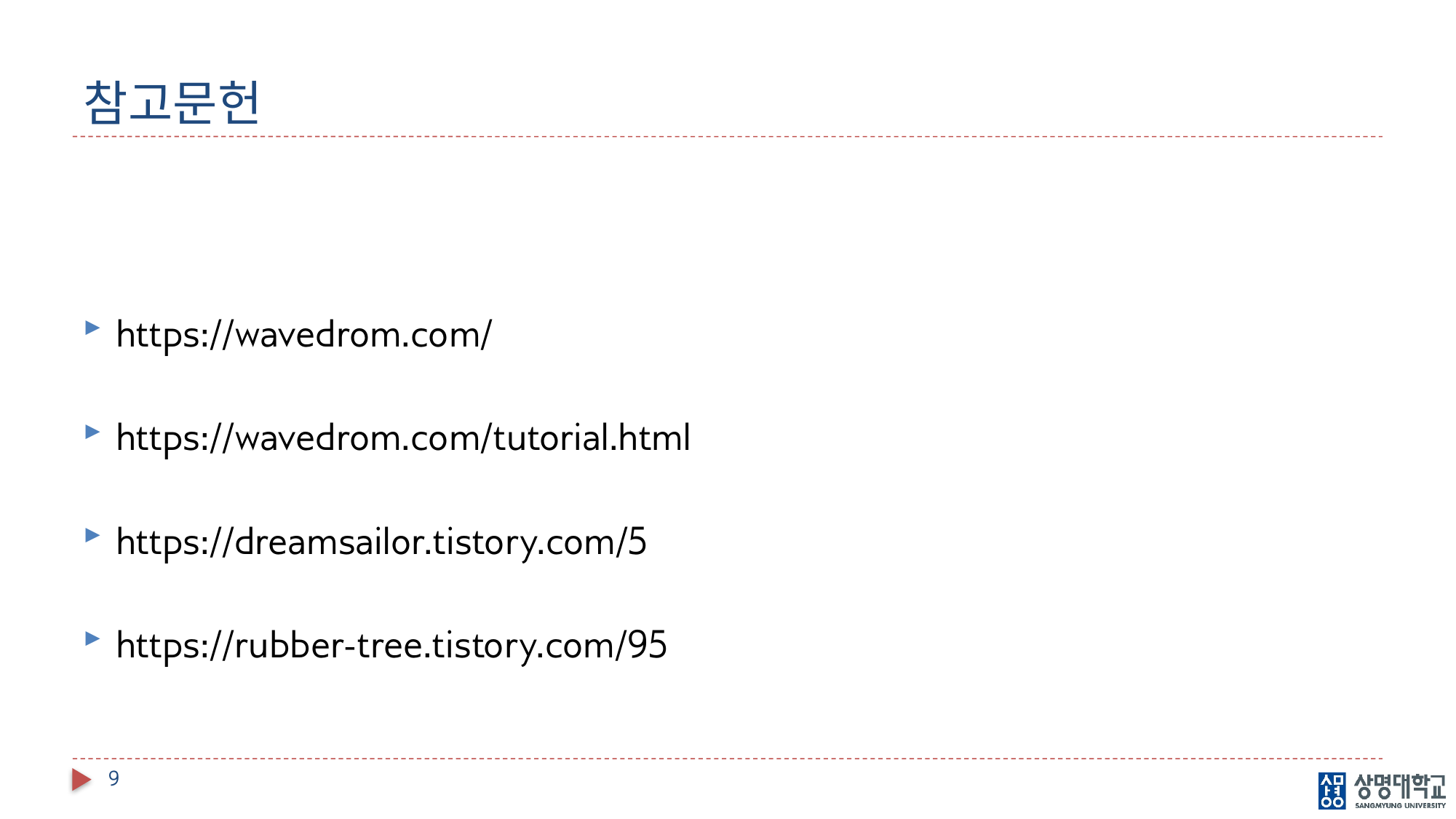

# 참고문헌

https://wavedrom.com/
https://wavedrom.com/tutorial.html
https://dreamsailor.tistory.com/5
https://rubber-tree.tistory.com/95

9